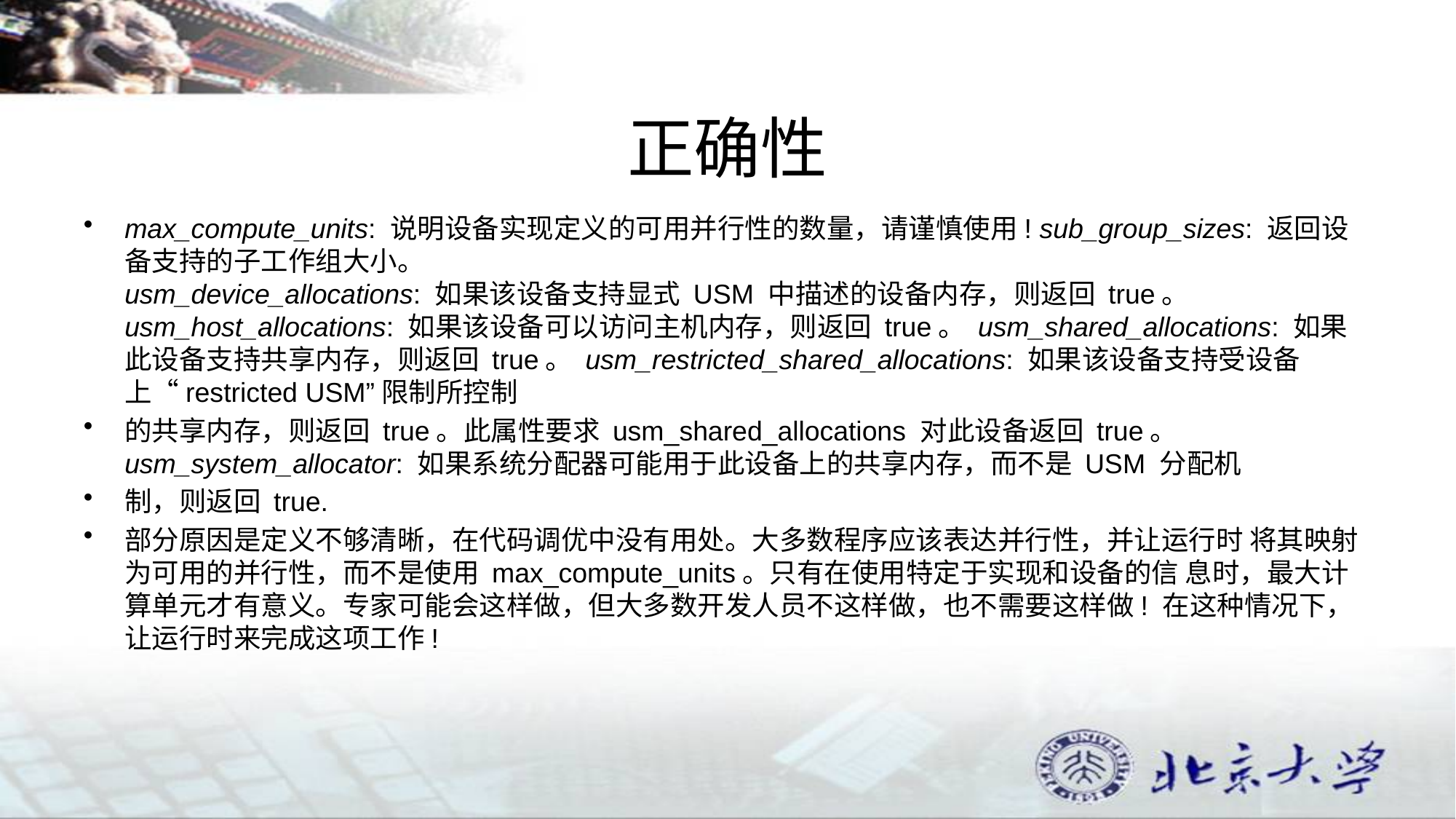

# 正确性
max_compute_units: 说明设备实现定义的可用并行性的数量，请谨慎使用! sub_group_sizes: 返回设备支持的子工作组大小。
usm_device_allocations: 如果该设备支持显式 USM 中描述的设备内存，则返回 true。 usm_host_allocations: 如果该设备可以访问主机内存，则返回 true。 usm_shared_allocations: 如果此设备支持共享内存，则返回 true。 usm_restricted_shared_allocations: 如果该设备支持受设备上“restricted USM”限制所控制
的共享内存，则返回 true。此属性要求 usm_shared_allocations 对此设备返回 true。 usm_system_allocator: 如果系统分配器可能用于此设备上的共享内存，而不是 USM 分配机
制，则返回 true.
部分原因是定义不够清晰，在代码调优中没有用处。大多数程序应该表达并行性，并让运行时 将其映射为可用的并行性，而不是使用 max_compute_units。只有在使用特定于实现和设备的信 息时，最大计算单元才有意义。专家可能会这样做，但大多数开发人员不这样做，也不需要这样做! 在这种情况下，让运行时来完成这项工作!